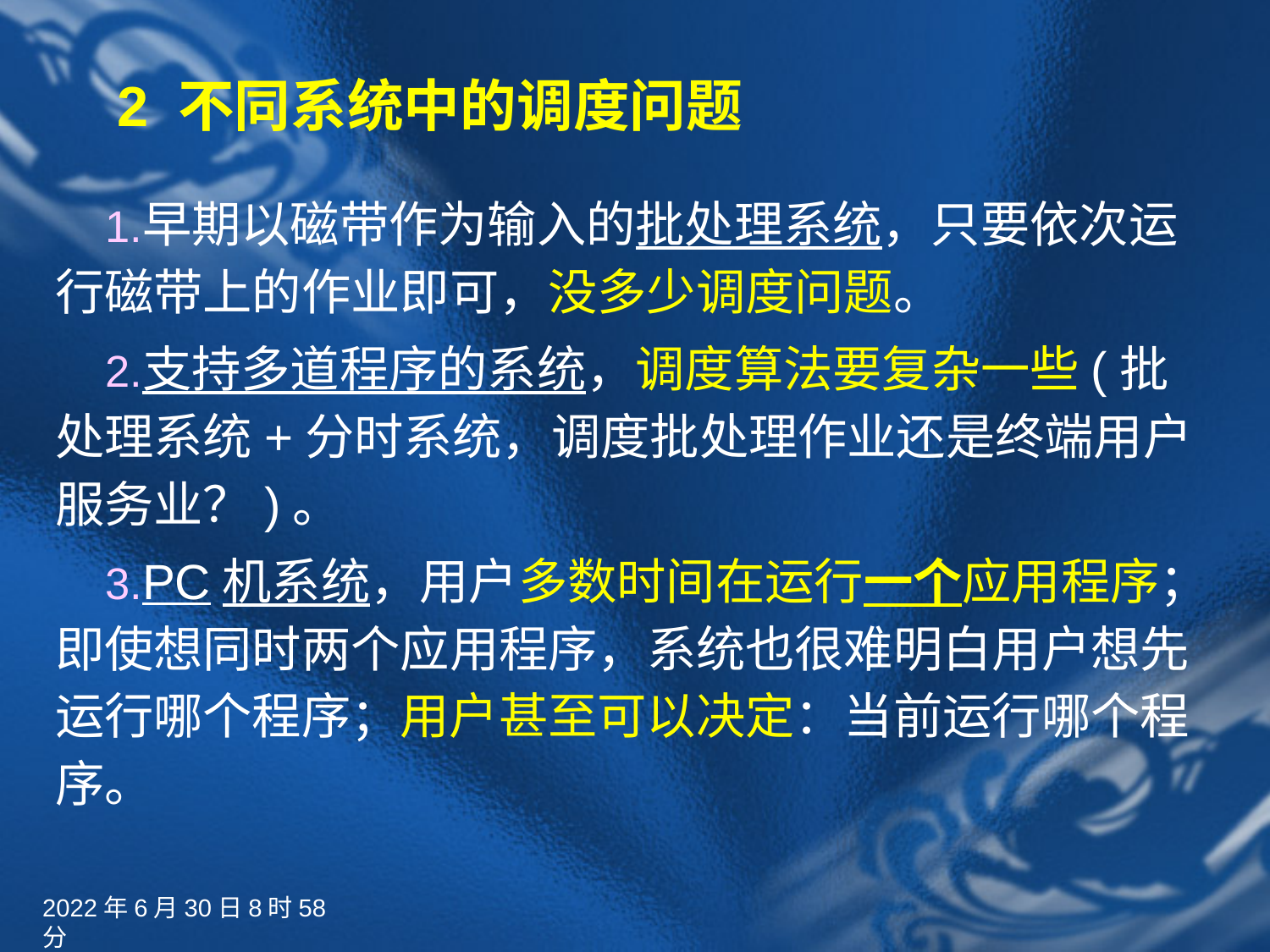

# 2 不同系统中的调度问题
早期以磁带作为输入的批处理系统，只要依次运行磁带上的作业即可，没多少调度问题。
支持多道程序的系统，调度算法要复杂一些(批处理系统+分时系统，调度批处理作业还是终端用户服务业？)。
PC机系统，用户多数时间在运行一个应用程序；即使想同时两个应用程序，系统也很难明白用户想先运行哪个程序；用户甚至可以决定：当前运行哪个程序。
2022年6月30日8时58分